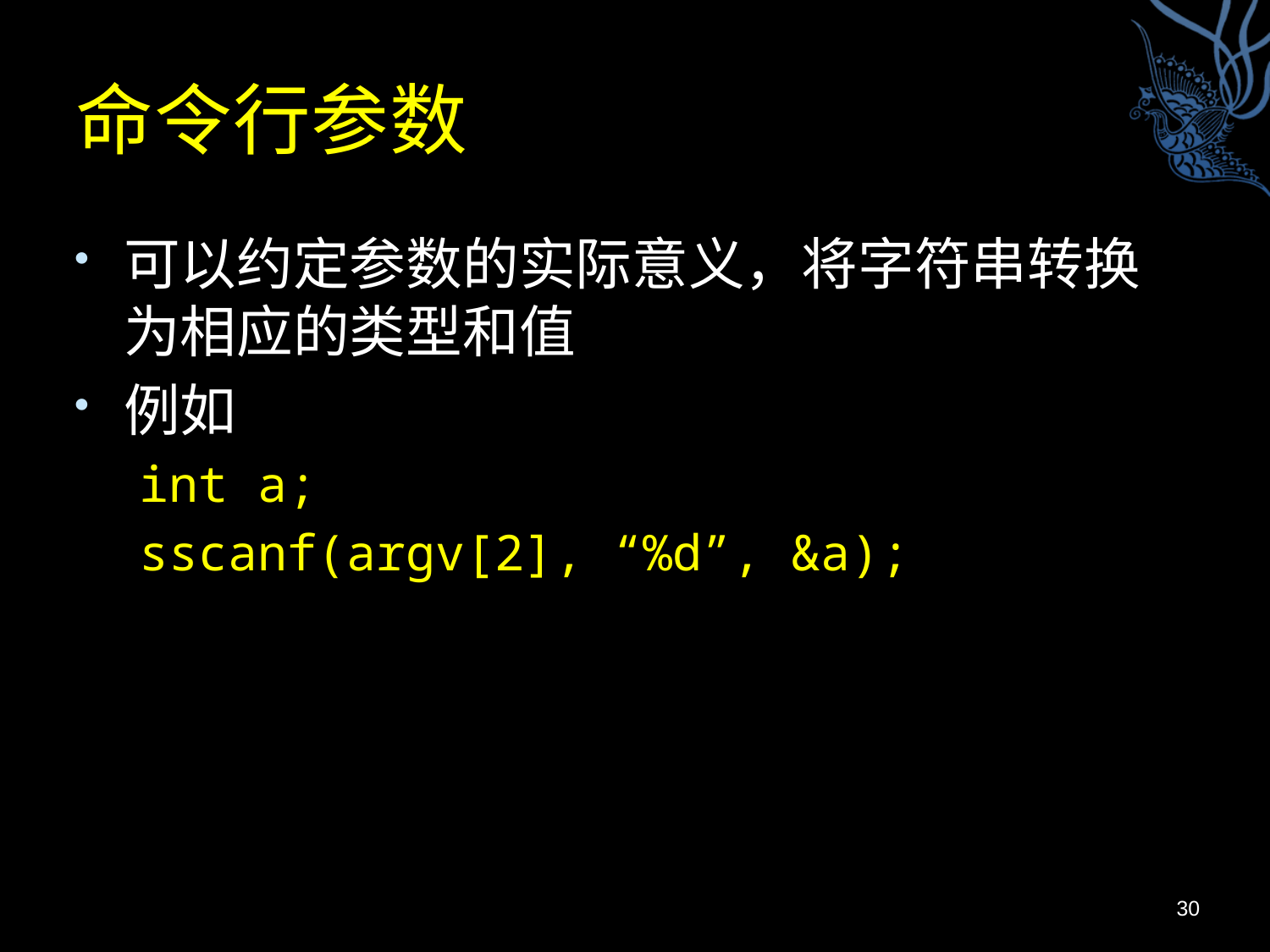

# 命令行参数
可以约定参数的实际意义，将字符串转换为相应的类型和值
例如
int a;
sscanf(argv[2], “%d”, &a);

30